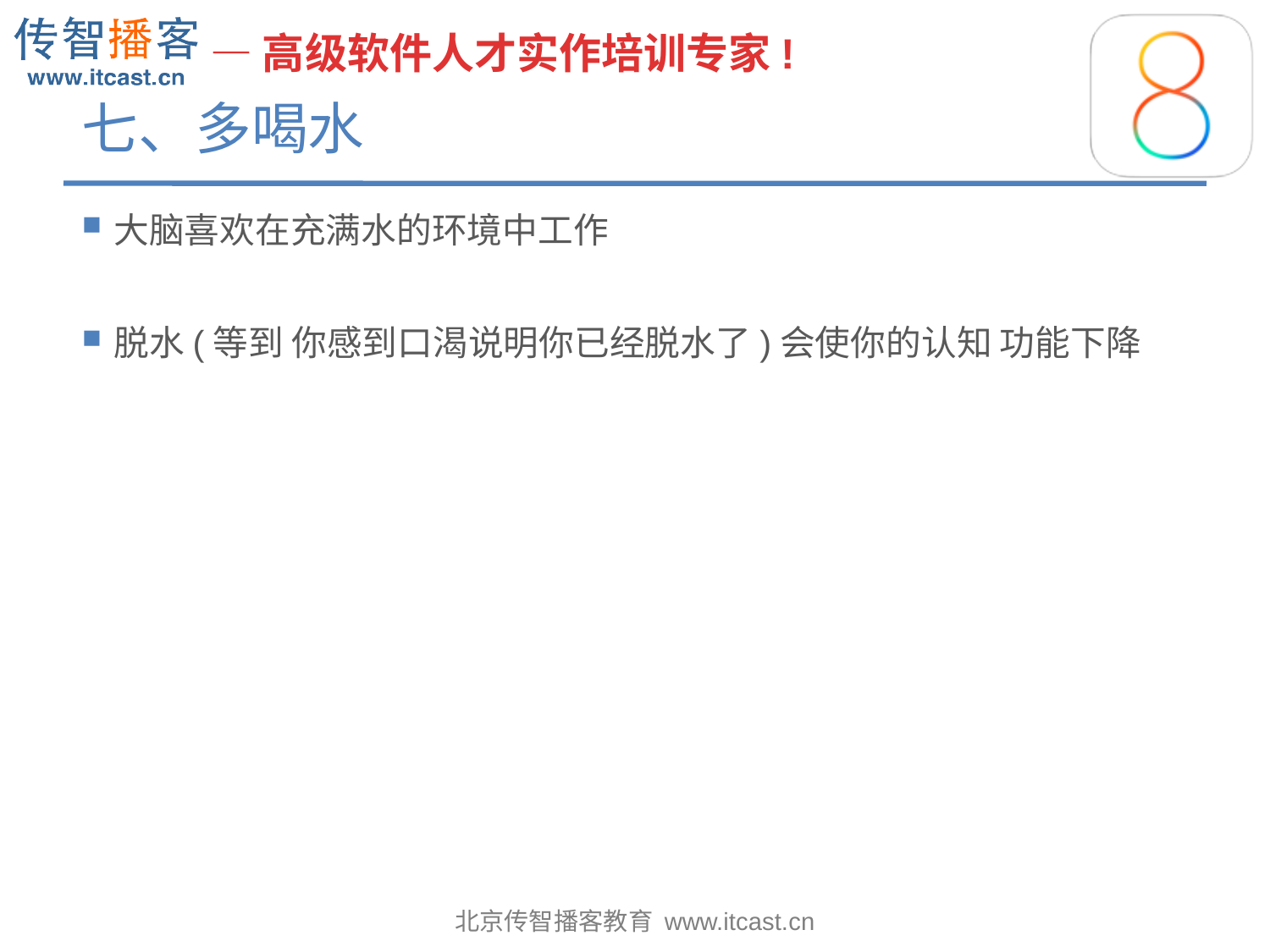

# 七、多喝水
大脑喜欢在充满水的环境中工作

脱水(等到 你感到口渴说明你已经脱水了)会使你的认知 功能下降